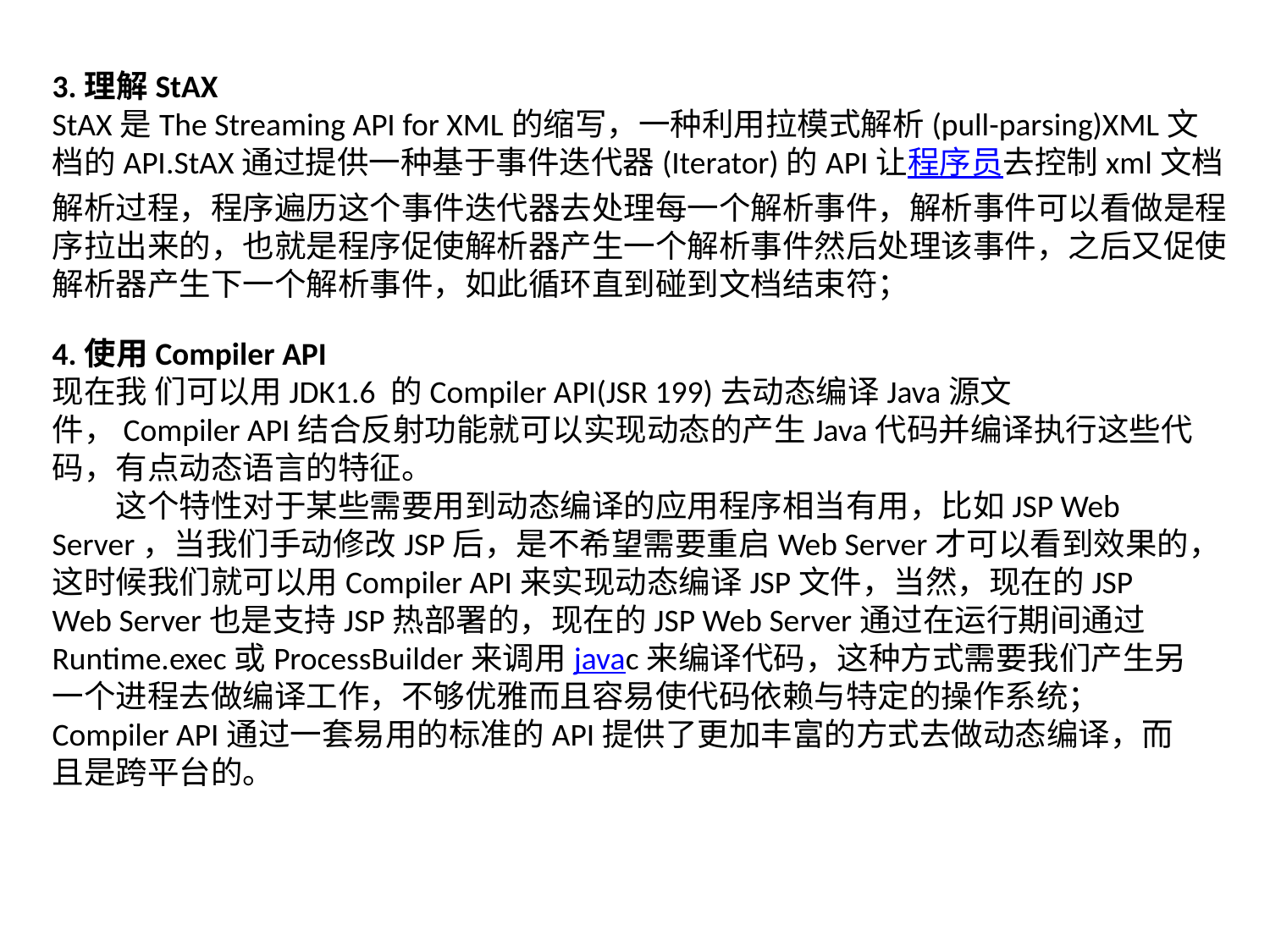

3.理解StAX
StAX是The Streaming API for XML的缩写，一种利用拉模式解析(pull-parsing)XML文档的API.StAX通过提供一种基于事件迭代器(Iterator)的API让程序员去控制xml文档解析过程，程序遍历这个事件迭代器去处理每一个解析事件，解析事件可以看做是程序拉出来的，也就是程序促使解析器产生一个解析事件然后处理该事件，之后又促使解析器产生下一个解析事件，如此循环直到碰到文档结束符；
4.使用Compiler API
现在我 们可以用JDK1.6 的Compiler API(JSR 199)去动态编译Java源文件，Compiler API结合反射功能就可以实现动态的产生Java代码并编译执行这些代码，有点动态语言的特征。
　　这个特性对于某些需要用到动态编译的应用程序相当有用，比如JSP Web Server，当我们手动修改JSP后，是不希望需要重启Web Server才可以看到效果的，这时候我们就可以用Compiler API来实现动态编译JSP文件，当然，现在的JSP Web Server也是支持JSP热部署的，现在的JSP Web Server通过在运行期间通过Runtime.exec或ProcessBuilder来调用javac来编译代码，这种方式需要我们产生另一个进程去做编译工作，不够优雅而且容易使代码依赖与特定的操作系统；Compiler API通过一套易用的标准的API提供了更加丰富的方式去做动态编译，而且是跨平台的。